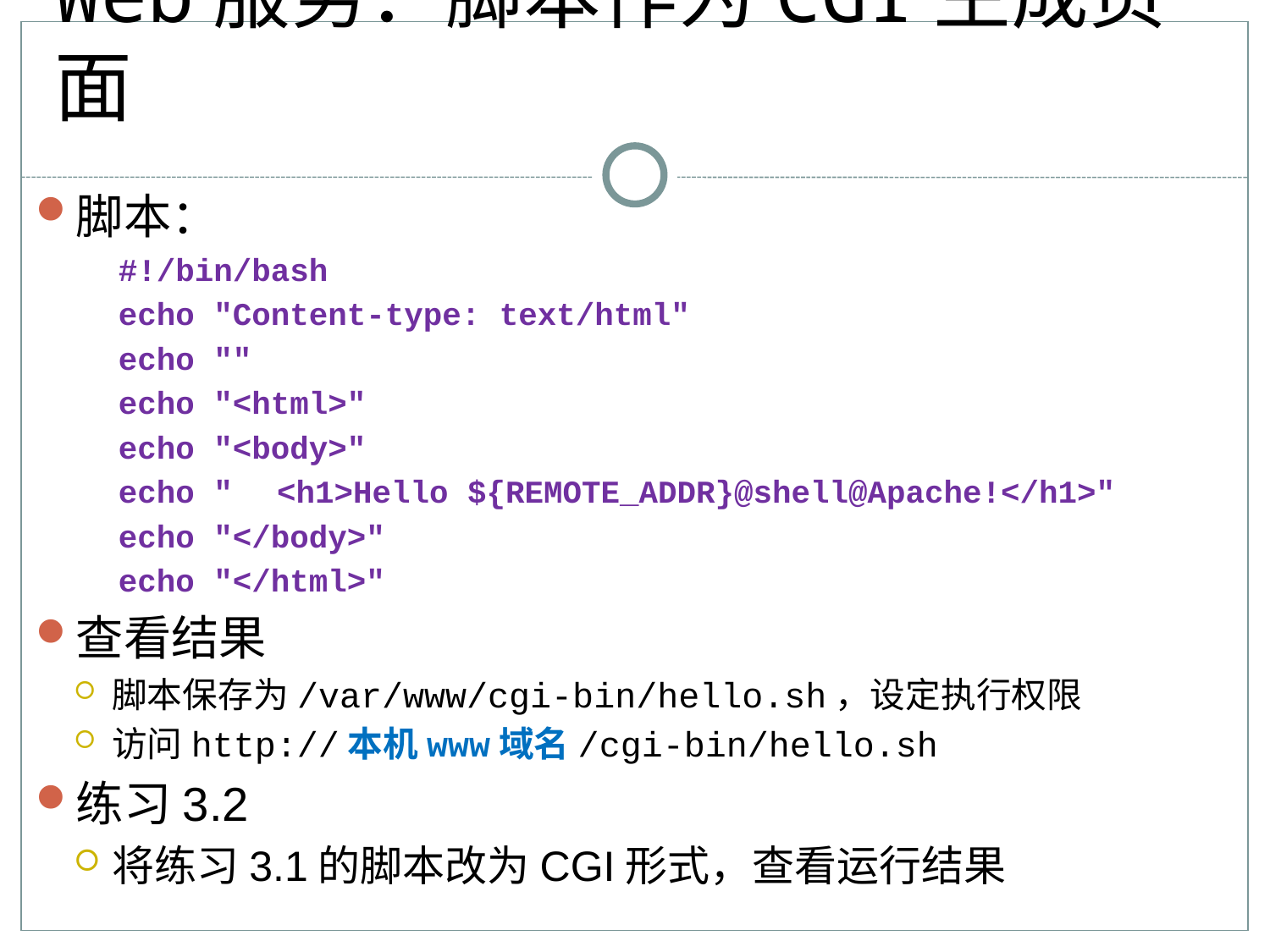

# Web服务：脚本作为CGI生成页面
脚本：
#!/bin/bash
echo "Content-type: text/html"
echo ""
echo "<html>"
echo "<body>"
echo "	<h1>Hello ${REMOTE_ADDR}@shell@Apache!</h1>"
echo "</body>"
echo "</html>"
查看结果
脚本保存为/var/www/cgi-bin/hello.sh，设定执行权限
访问http://本机www域名/cgi-bin/hello.sh
练习3.2
将练习3.1的脚本改为CGI形式，查看运行结果